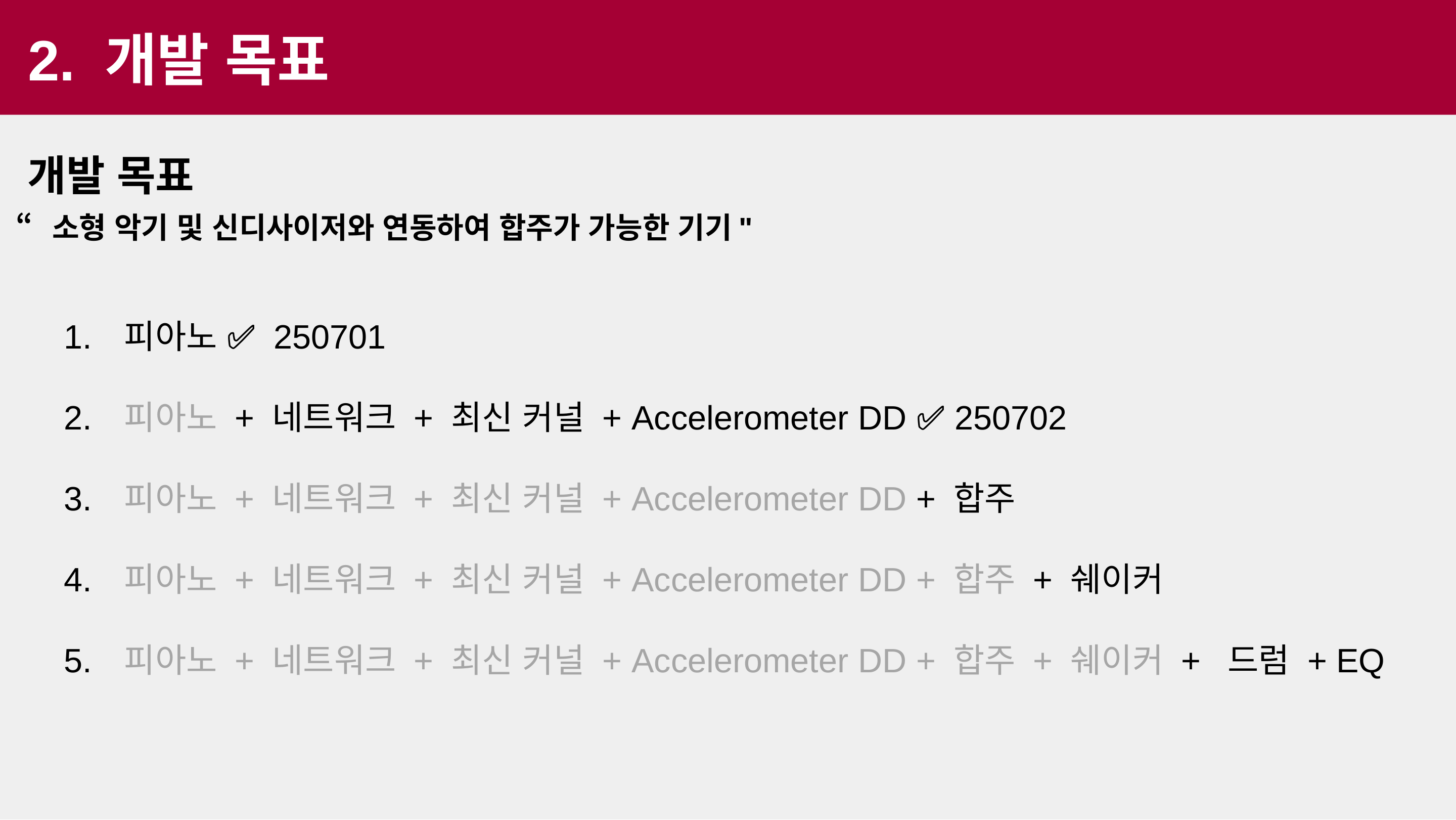

2. 개발 목표
개발 목표
“소형 악기 및 신디사이저와 연동하여 합주가 가능한 기기"
 피아노 ✅ 250701
 피아노 + 네트워크 + 최신 커널 + Accelerometer DD ✅ 250702
 피아노 + 네트워크 + 최신 커널 + Accelerometer DD + 합주
 피아노 + 네트워크 + 최신 커널 + Accelerometer DD + 합주 + 쉐이커
 피아노 + 네트워크 + 최신 커널 + Accelerometer DD + 합주 + 쉐이커 +  드럼 + EQ